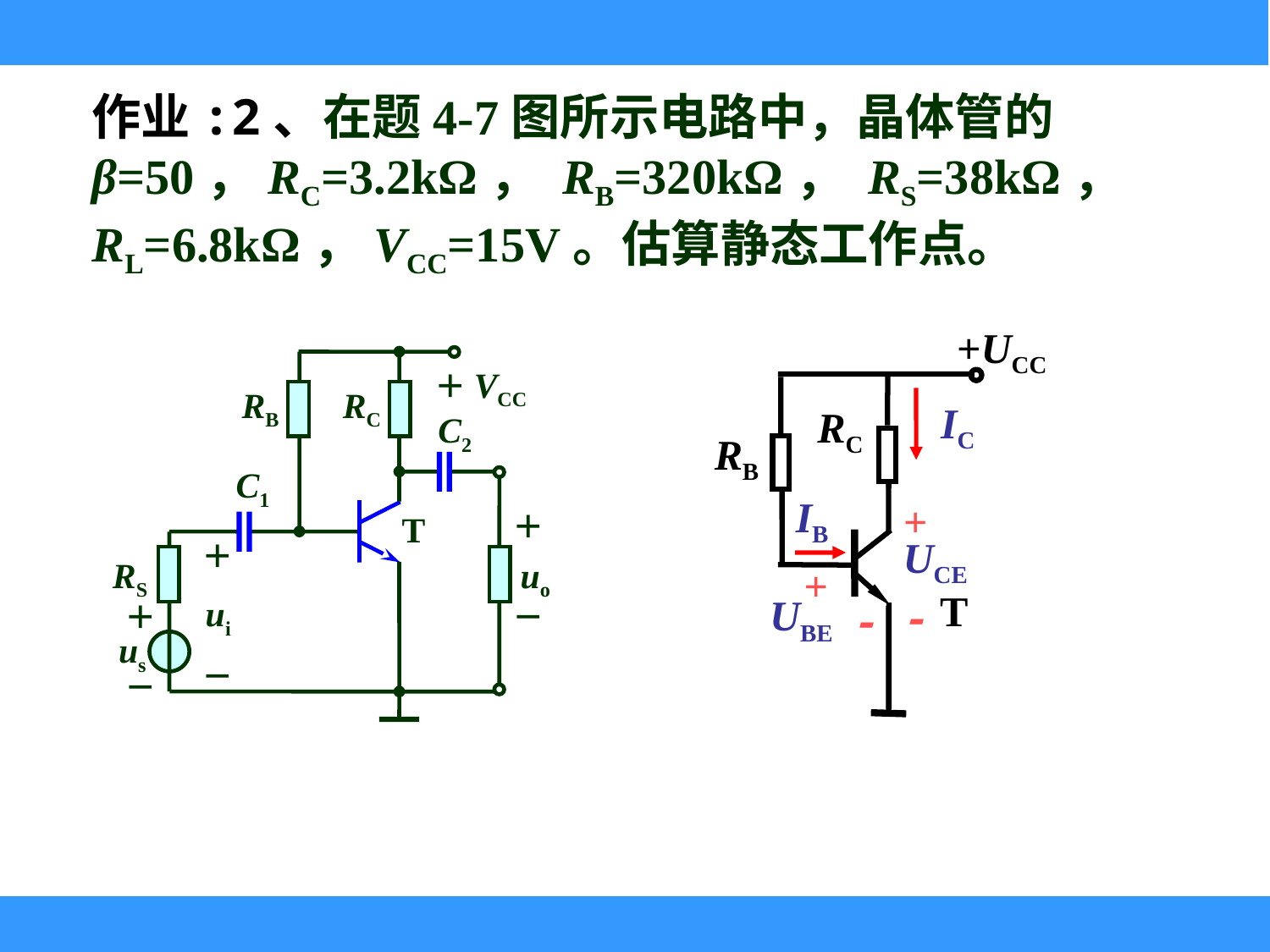

作业:2、在题4-7图所示电路中，晶体管的β=50，RC=3.2kΩ， RB=320kΩ， RS=38kΩ， RL=6.8kΩ，VCC=15V。估算静态工作点。
+UCC

IC
RC
RB

IB
+
UCE

+

T
UBE
-
-

＋VCC
RB
RC

C2

C1

＋
T

＋

RS
uo

ui
＋
－
us

－
－